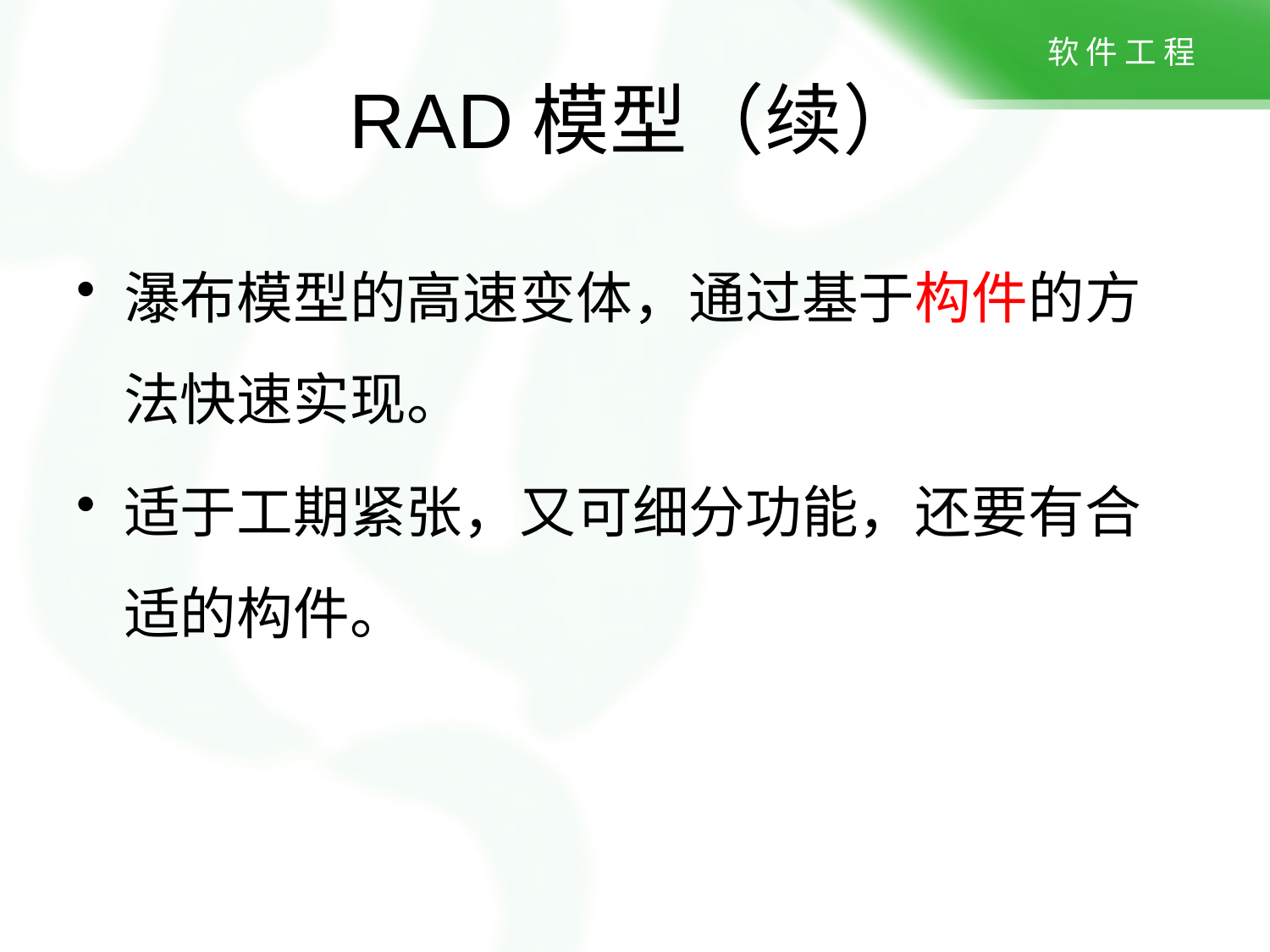

# RAD模型（续）
瀑布模型的高速变体，通过基于构件的方法快速实现。
适于工期紧张，又可细分功能，还要有合适的构件。